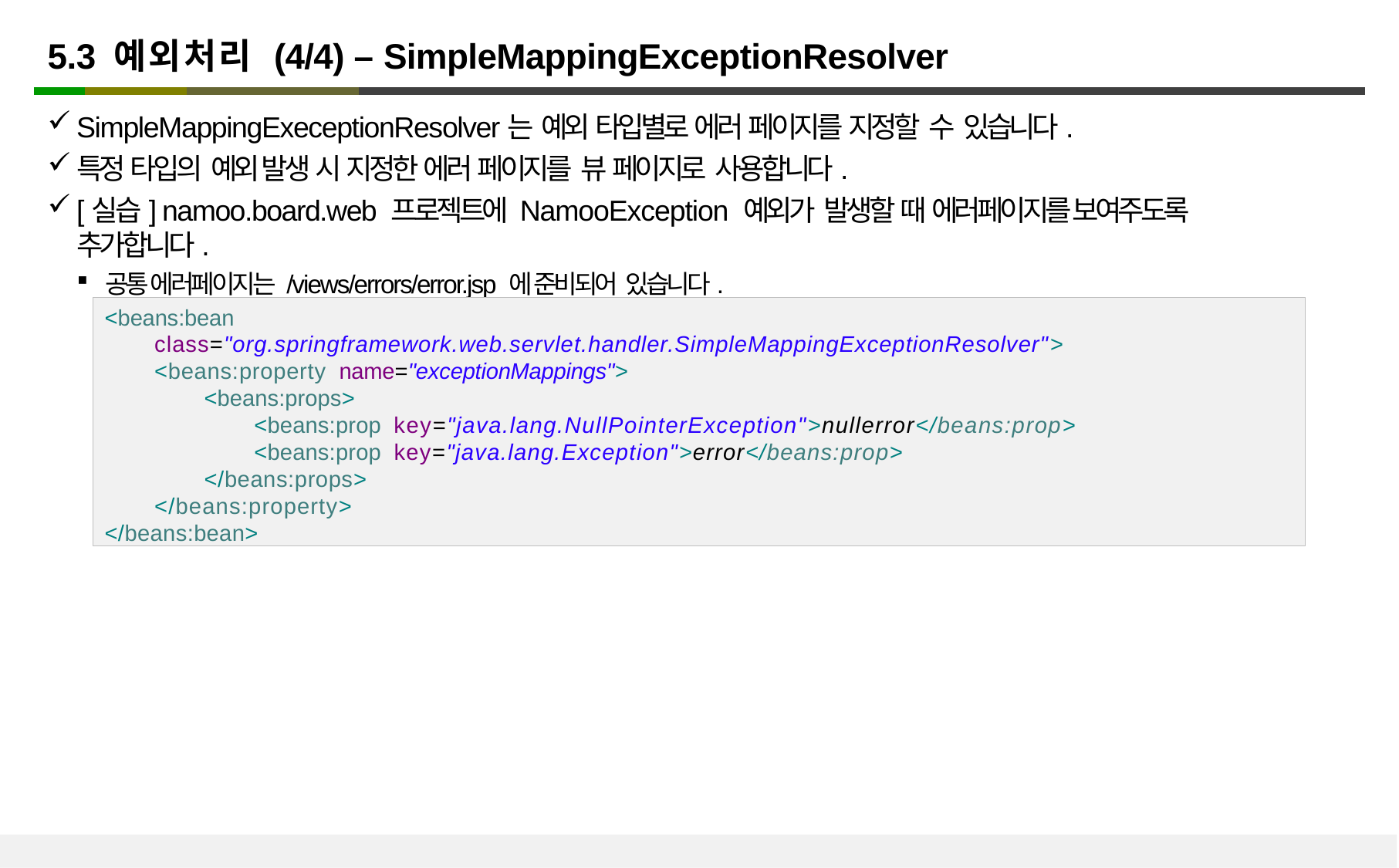

# 5.3 예외처리 (4/4) – SimpleMappingExceptionResolver
SimpleMappingExeceptionResolver는 예외 타입별로 에러 페이지를  지정할 수 있습니다.
특정 타입의 예외 발생 시 지정한 에러 페이지를  뷰 페이지로 사용합니다.
[실습] namoo.board.web 프로젝트에 NamooException 예외가 발생할 때 에러페이지를 보여주도록 추가합니다.
공통 에러페이지는 /views/errors/error.jsp 에 준비되어 있습니다.
<beans:bean
class="org.springframework.web.servlet.handler.SimpleMappingExceptionResolver">
<beans:property name="exceptionMappings">
<beans:props>
<beans:prop key="java.lang.NullPointerException">nullerror</beans:prop>
<beans:prop key="java.lang.Exception">error</beans:prop>
</beans:props>
</beans:property>
</beans:bean>